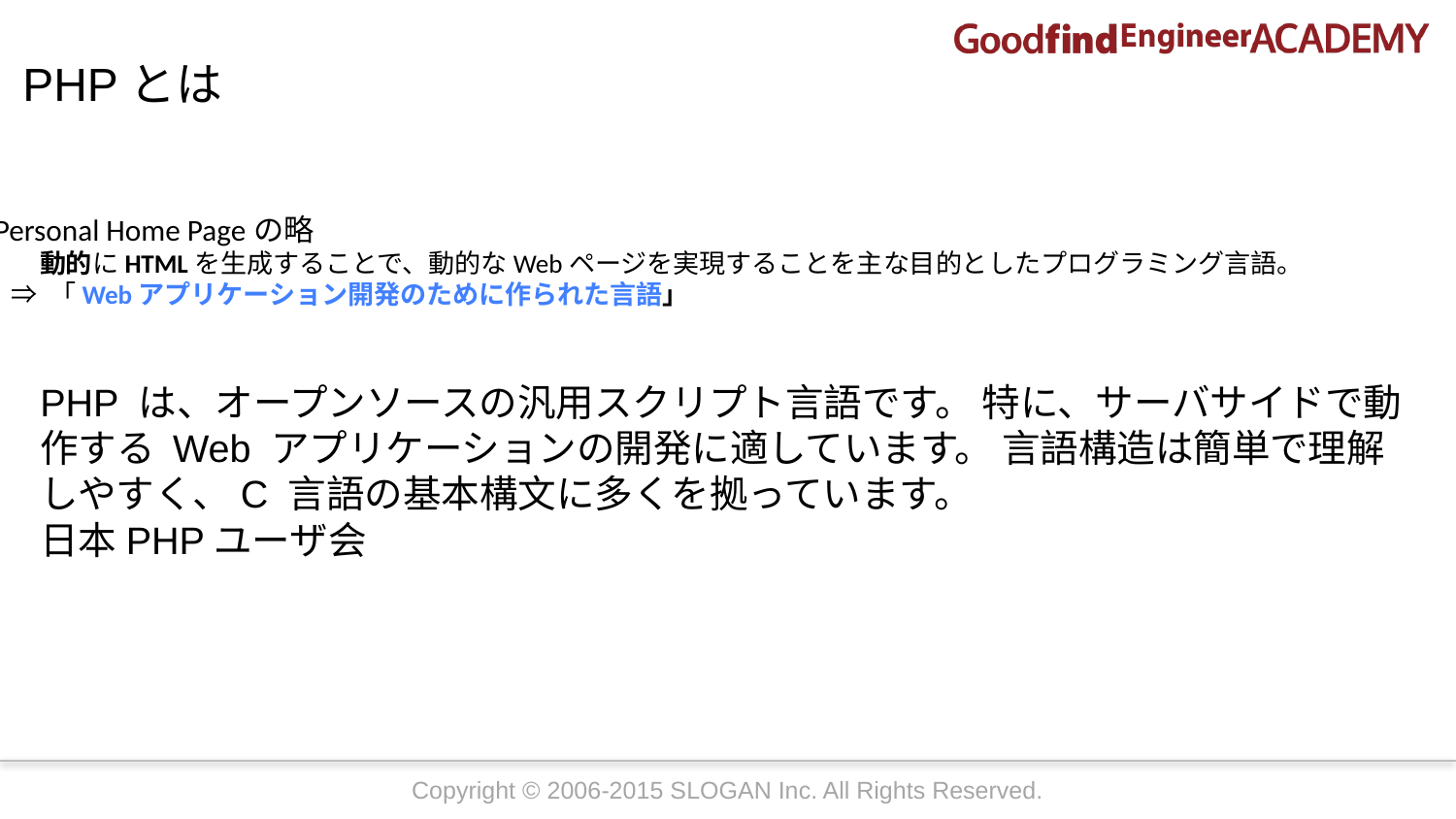

PHPとは
Personal Home Pageの略
動的にHTMLを生成することで、動的なWebページを実現することを主な目的としたプログラミング言語。
⇒ 「Webアプリケーション開発のために作られた言語」
PHP は、オープンソースの汎用スクリプト言語です。 特に、サーバサイドで動作する Web アプリケーションの開発に適しています。 言語構造は簡単で理解しやすく、C 言語の基本構文に多くを拠っています。
日本PHPユーザ会